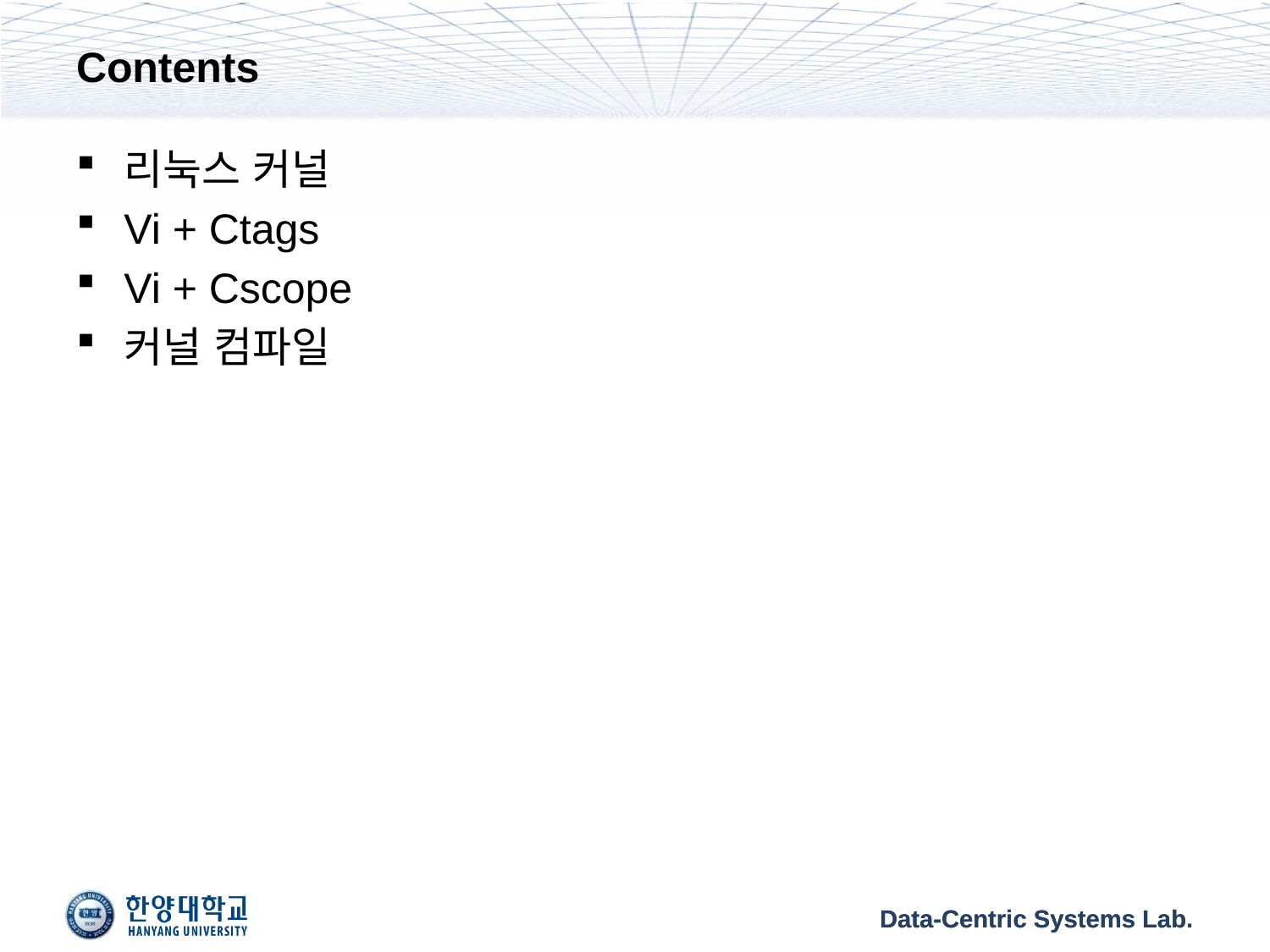

# Contents
리눅스 커널
Vi + Ctags
Vi + Cscope
커널 컴파일